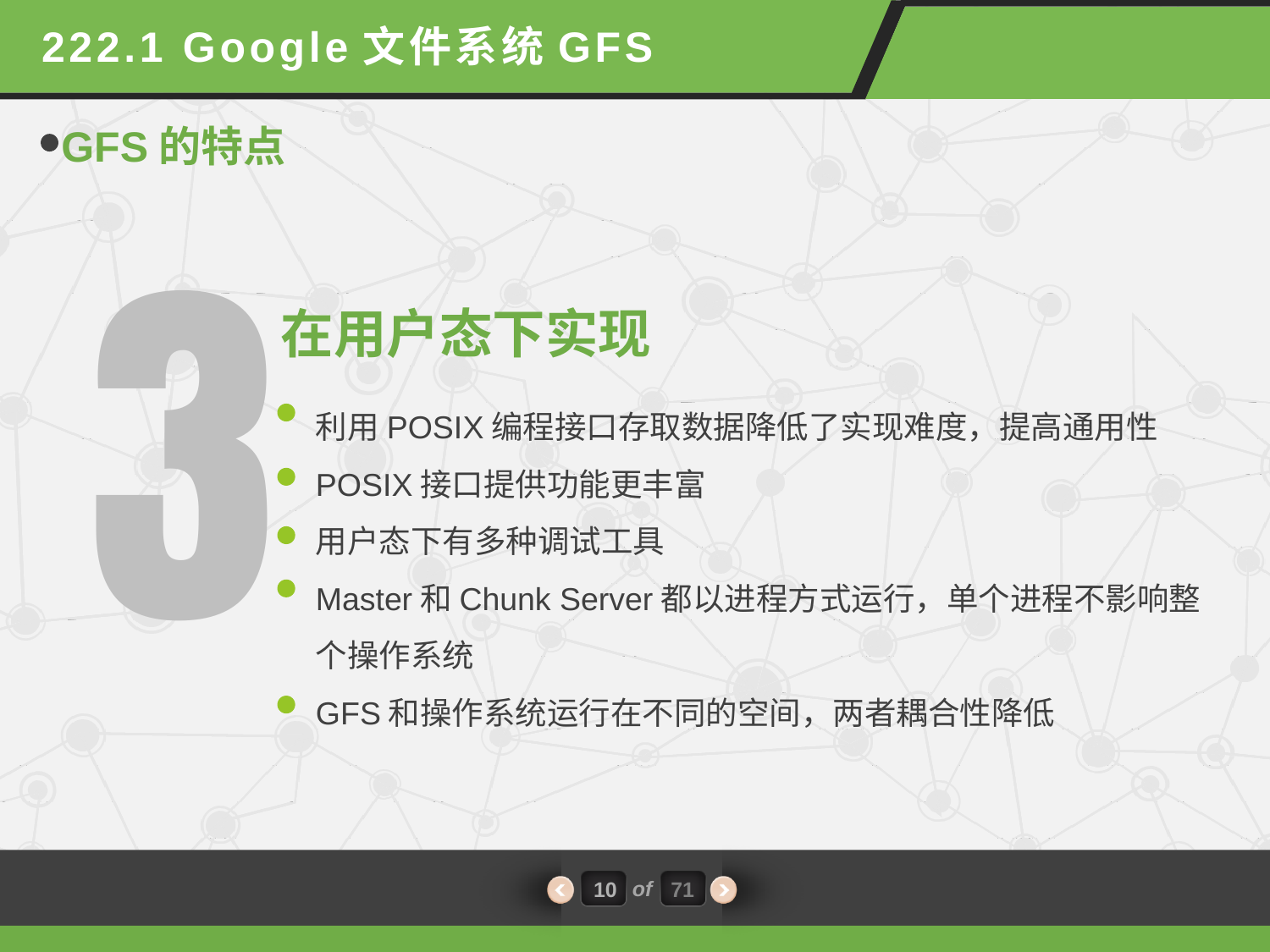

222.1 Google文件系统GFS
GFS的特点

3
在用户态下实现
利用POSIX编程接口存取数据降低了实现难度，提高通用性
POSIX接口提供功能更丰富
用户态下有多种调试工具
Master和Chunk Server都以进程方式运行，单个进程不影响整个操作系统
GFS和操作系统运行在不同的空间，两者耦合性降低

10